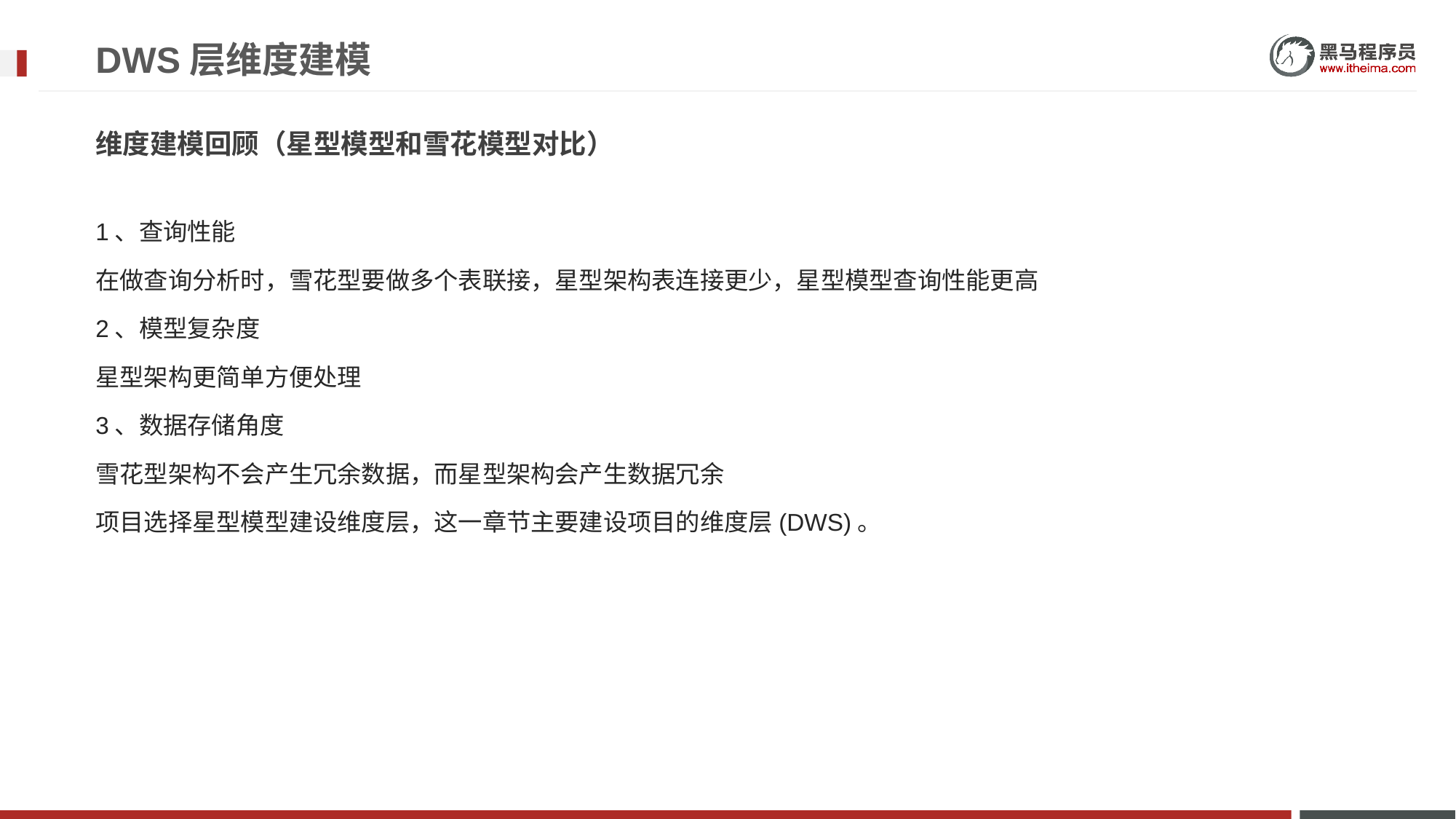

# DWS层维度建模
维度建模回顾（星型模型和雪花模型对比）
1、查询性能
在做查询分析时，雪花型要做多个表联接，星型架构表连接更少，星型模型查询性能更高
2、模型复杂度
星型架构更简单方便处理
3、数据存储角度
雪花型架构不会产生冗余数据，而星型架构会产生数据冗余
项目选择星型模型建设维度层，这一章节主要建设项目的维度层(DWS)。